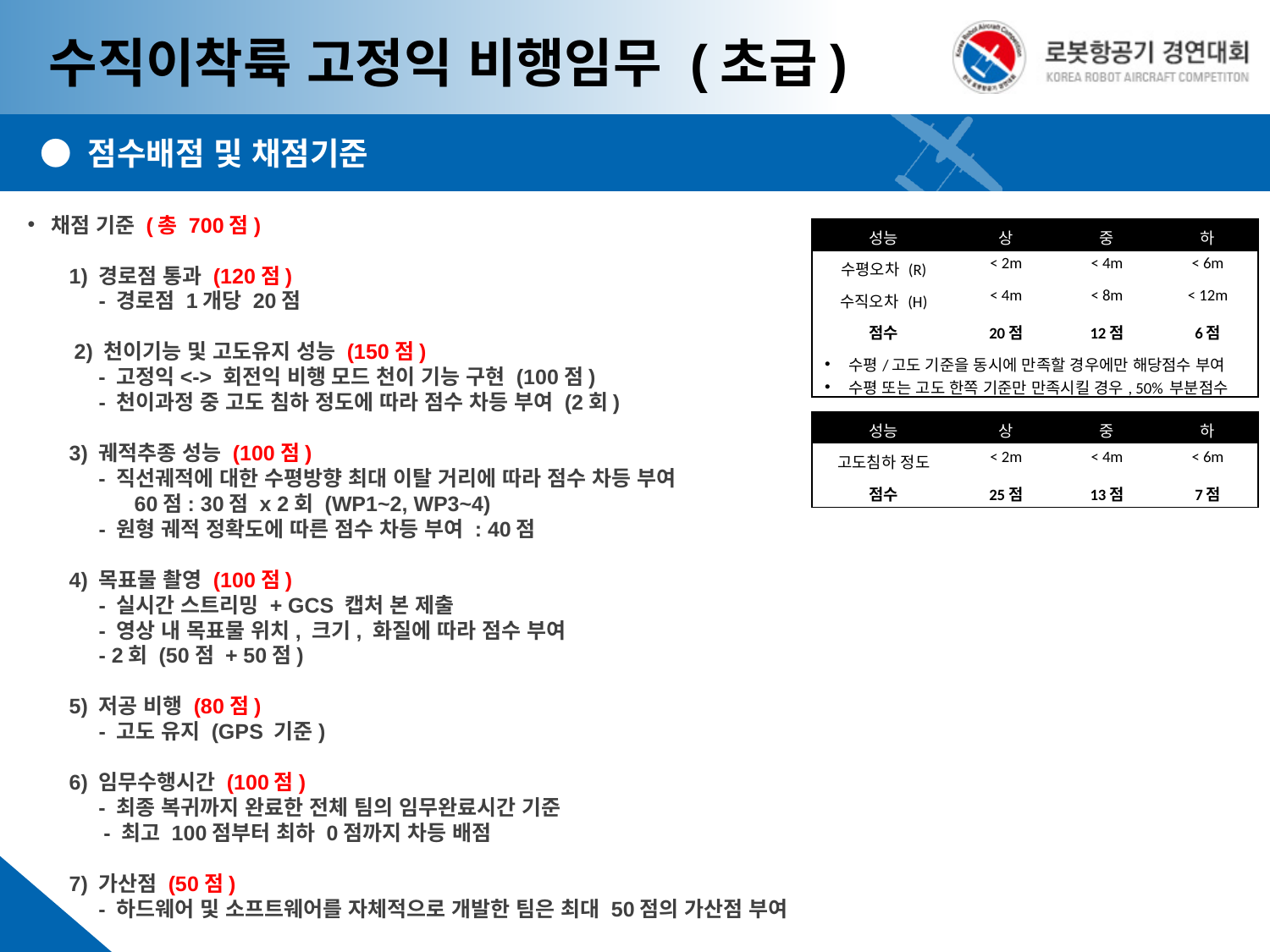

수직이착륙 고정익 비행임무 (초급)
● 점수배점 및 채점기준
채점 기준 (총 700점)
       1) 경로점 통과 (120점)
            - 경로점 1개당 20점
       2) 천이기능 및 고도유지 성능 (150점)
            - 고정익<-> 회전익 비행 모드 천이 기능 구현 (100점)
            - 천이과정 중 고도 침하 정도에 따라 점수 차등 부여 (2회)
       3) 궤적추종 성능 (100점)
            - 직선궤적에 대한 수평방향 최대 이탈 거리에 따라 점수 차등 부여
                  60점: 30점 x 2회 (WP1~2, WP3~4)
            - 원형 궤적 정확도에 따른 점수 차등 부여 : 40점
       4) 목표물 촬영 (100점)
            - 실시간 스트리밍 + GCS 캡처 본 제출
            - 영상 내 목표물 위치, 크기, 화질에 따라 점수 부여
            - 2회 (50점 + 50점)

       5) 저공 비행 (80점)
            - 고도 유지 (GPS 기준)

       6) 임무수행시간 (100점)
            - 최종 복귀까지 완료한 전체 팀의 임무완료시간 기준
            - 최고 100점부터 최하 0점까지 차등 배점

       7) 가산점 (50점)
            - 하드웨어 및 소프트웨어를 자체적으로 개발한 팀은 최대 50점의 가산점 부여
| 성능 | 상 | 중 | 하 |
| --- | --- | --- | --- |
| 수평오차 (R) | < 2m | < 4m | < 6m |
| 수직오차 (H) | < 4m | < 8m | < 12m |
| 점수 | 20점 | 12점 | 6점 |
| 수평/고도 기준을 동시에 만족할 경우에만 해당점수 부여 수평 또는 고도 한쪽 기준만 만족시킬 경우, 50% 부분점수 |  |  |  |
| 성능 | 상 | 중 | 하 |
| --- | --- | --- | --- |
| 고도침하 정도 | < 2m | < 4m | < 6m |
| 점수 | 25점 | 13점 | 7점 |